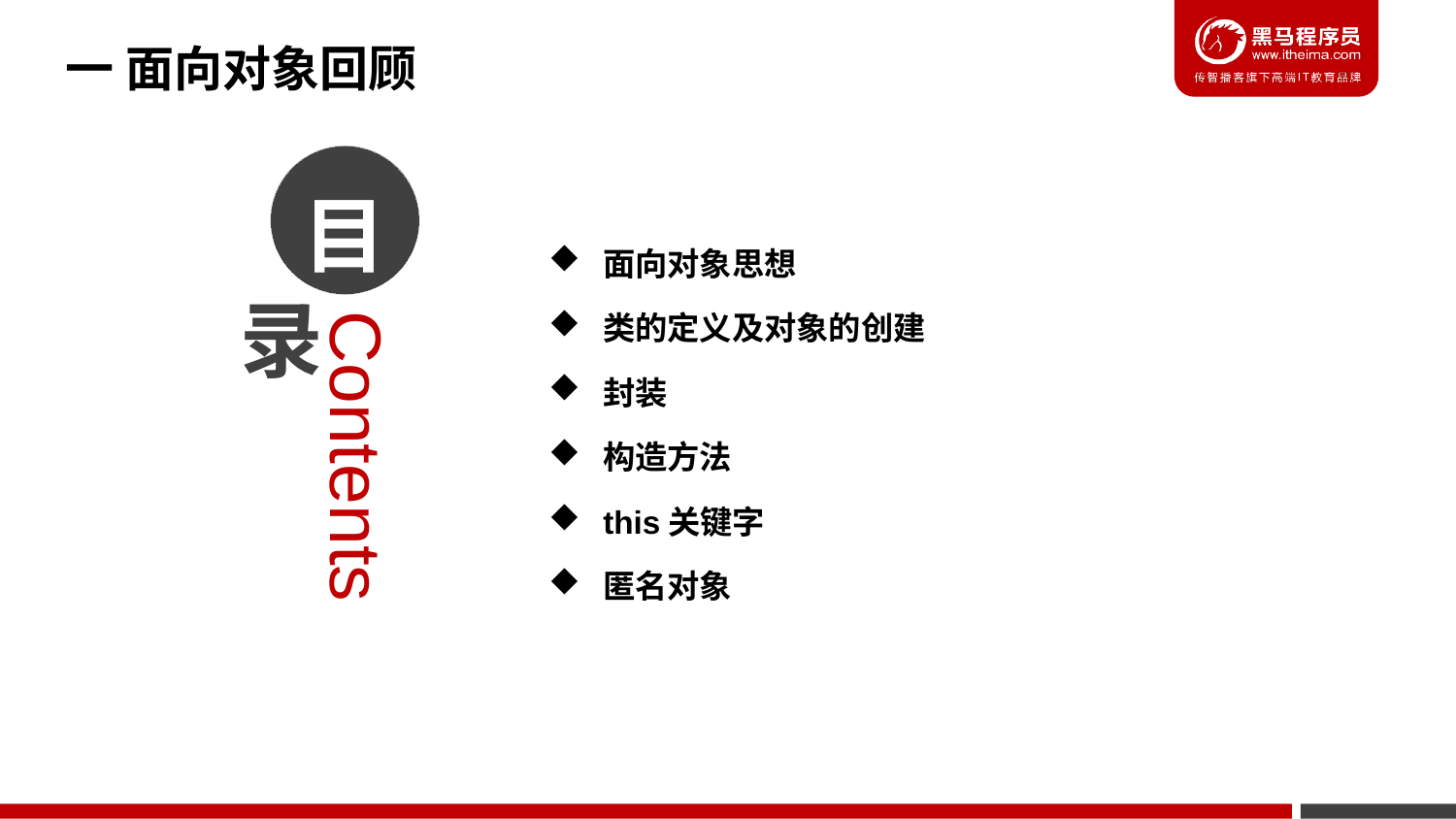

一 面向对象回顾
面向对象思想
类的定义及对象的创建
封装
构造方法
this关键字
匿名对象